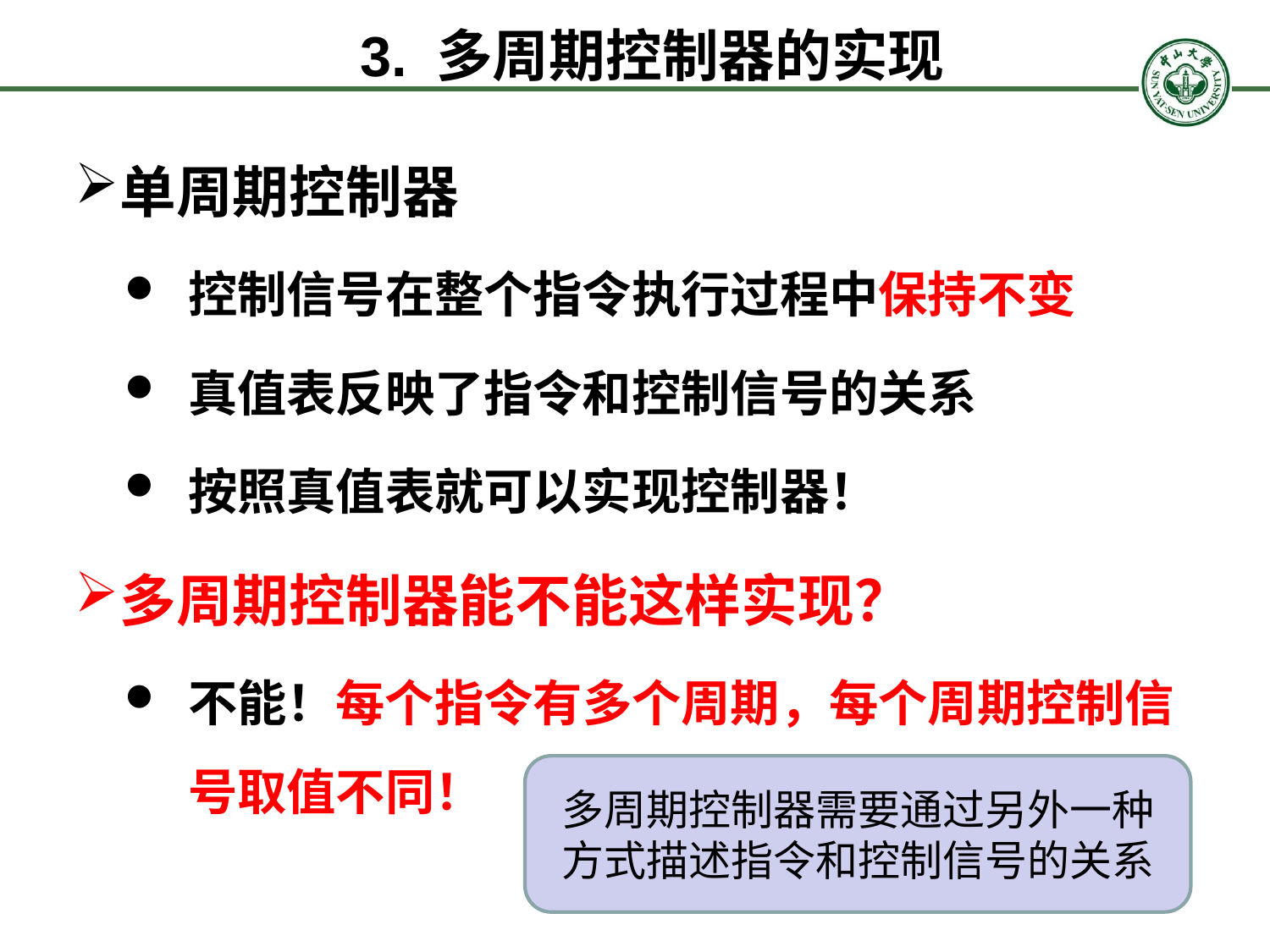

# 3. 多周期控制器的实现
单周期控制器
控制信号在整个指令执行过程中保持不变
真值表反映了指令和控制信号的关系
按照真值表就可以实现控制器！
多周期控制器能不能这样实现？
不能！每个指令有多个周期，每个周期控制信号取值不同！
多周期控制器需要通过另外一种方式描述指令和控制信号的关系